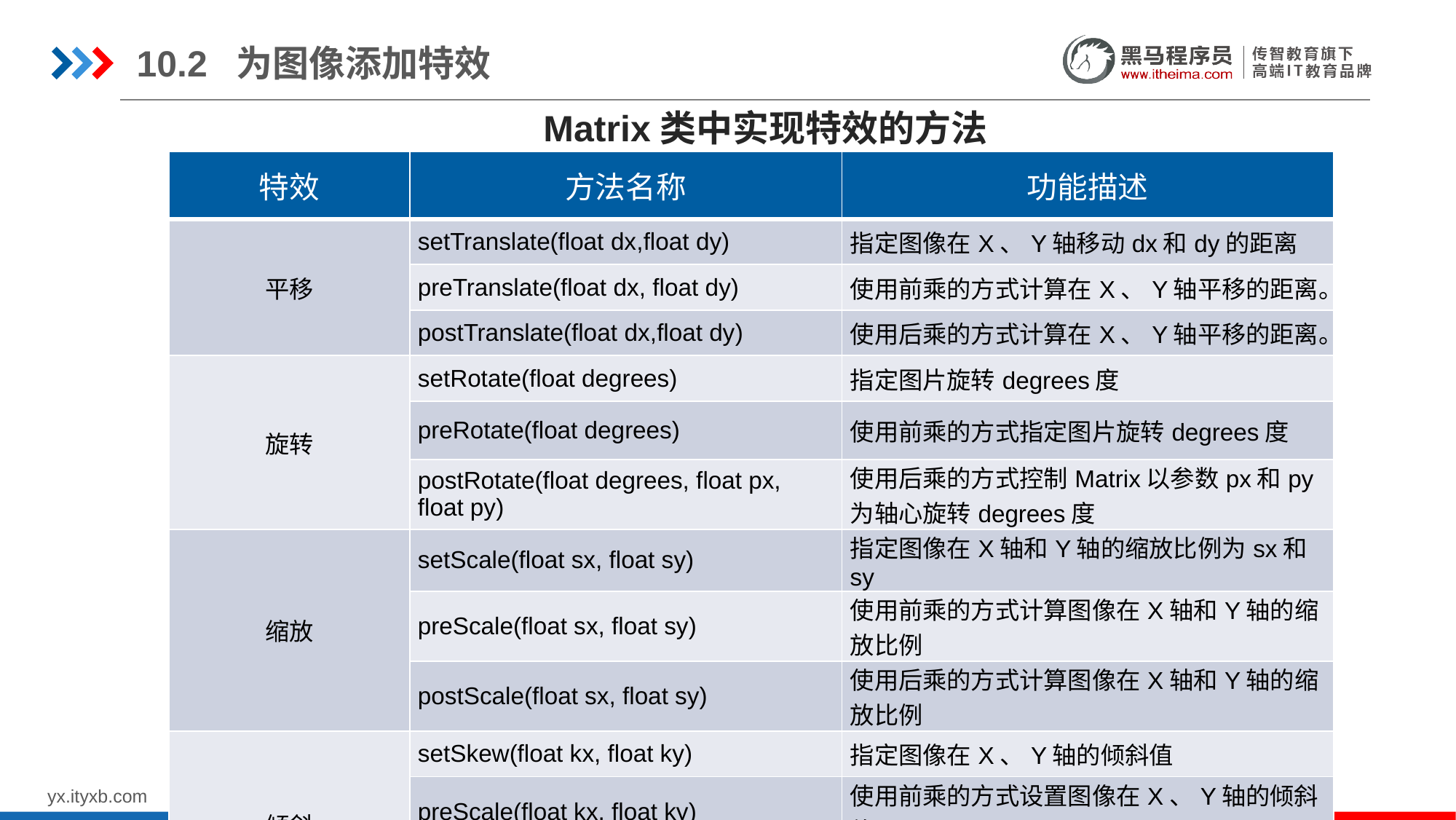

10.2  为图像添加特效
Matrix类中实现特效的方法
| 特效 | 方法名称 | 功能描述 |
| --- | --- | --- |
| 平移 | setTranslate(float dx,float dy) | 指定图像在X、Y轴移动dx和dy的距离 |
|  | preTranslate(float dx, float dy) | 使用前乘的方式计算在X、Y轴平移的距离。 |
|  | postTranslate(float dx,float dy) | 使用后乘的方式计算在X、Y轴平移的距离。 |
| 旋转 | setRotate(float degrees) | 指定图片旋转degrees度 |
|  | preRotate(float degrees) | 使用前乘的方式指定图片旋转degrees度 |
|  | postRotate(float degrees, float px, float py) | 使用后乘的方式控制Matrix以参数px和py为轴心旋转degrees度 |
| 缩放 | setScale(float sx, float sy) | 指定图像在X轴和Y轴的缩放比例为sx和sy |
|  | preScale(float sx, float sy) | 使用前乘的方式计算图像在X轴和Y轴的缩放比例 |
|  | postScale(float sx, float sy) | 使用后乘的方式计算图像在X轴和Y轴的缩放比例 |
| 倾斜 | setSkew(float kx, float ky) | 指定图像在X、Y轴的倾斜值 |
|  | preScale(float kx, float ky) | 使用前乘的方式设置图像在X、Y轴的倾斜值 |
|  | postScale(float kx, float ky) | 使用后乘的方式设置图像在X、Y轴的倾斜值 |